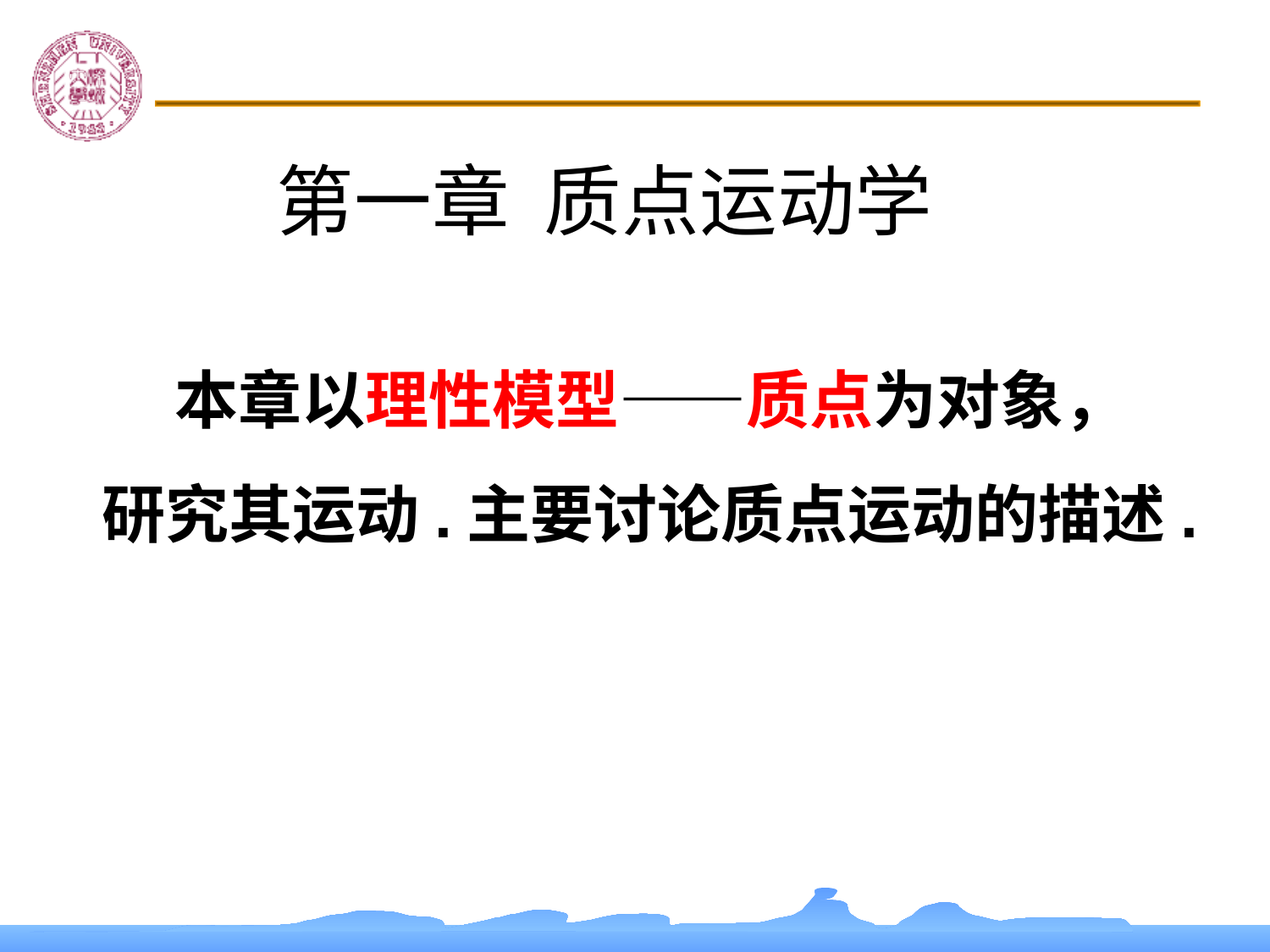

# 第一章  质点运动学
    本章以理性模型——质点为对象，研究其运动.主要讨论质点运动的描述.